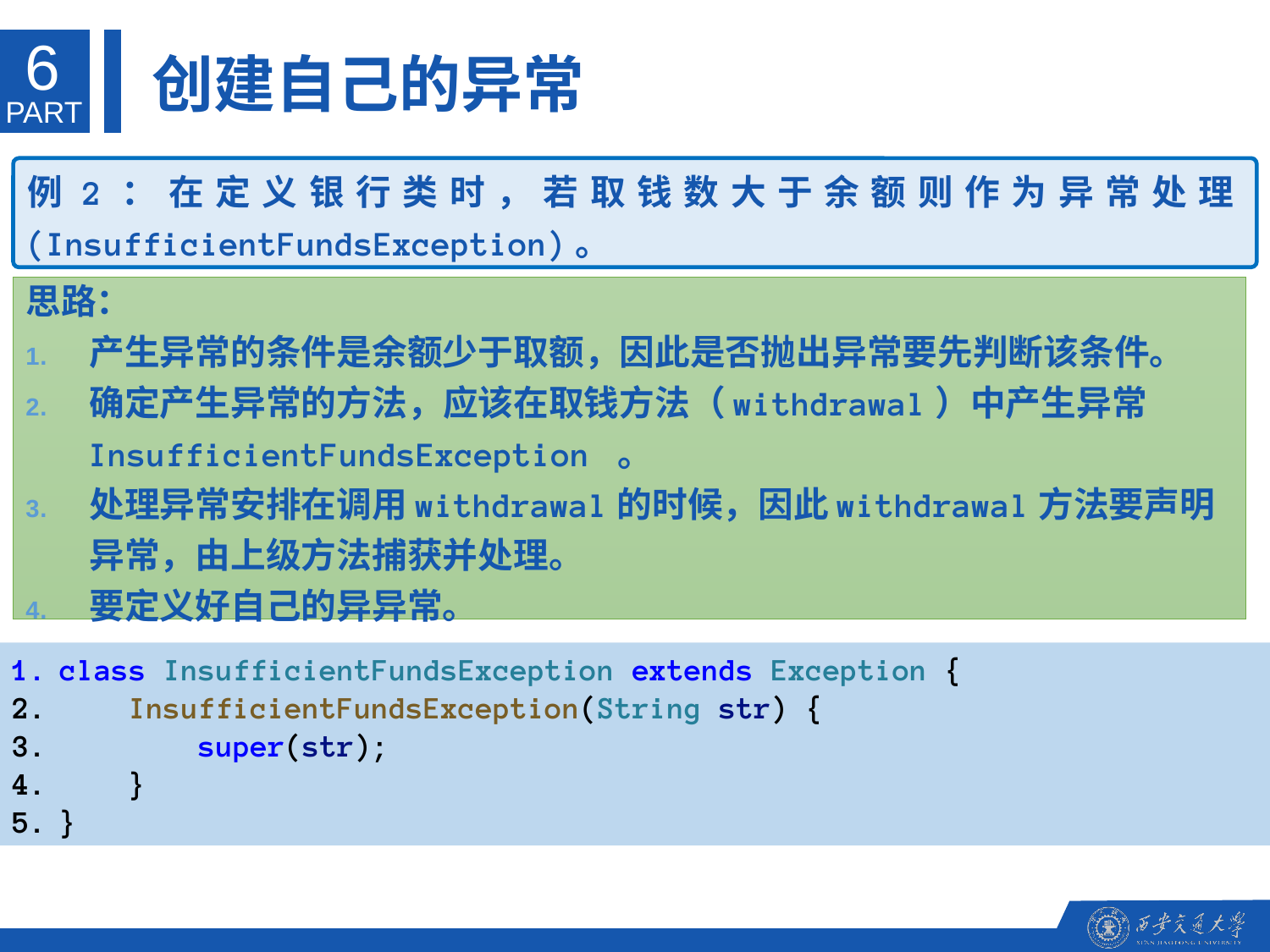

6
创建自己的异常
PART
例2：在定义银行类时，若取钱数大于余额则作为异常处理(InsufficientFundsException)。
思路：
产生异常的条件是余额少于取额，因此是否抛出异常要先判断该条件。
确定产生异常的方法，应该在取钱方法（withdrawal）中产生异常InsufficientFundsException 。
处理异常安排在调用withdrawal的时候，因此withdrawal方法要声明异常，由上级方法捕获并处理。
要定义好自己的异异常。
class InsufficientFundsException extends Exception {
    InsufficientFundsException(String str) {
        super(str);
    }
}